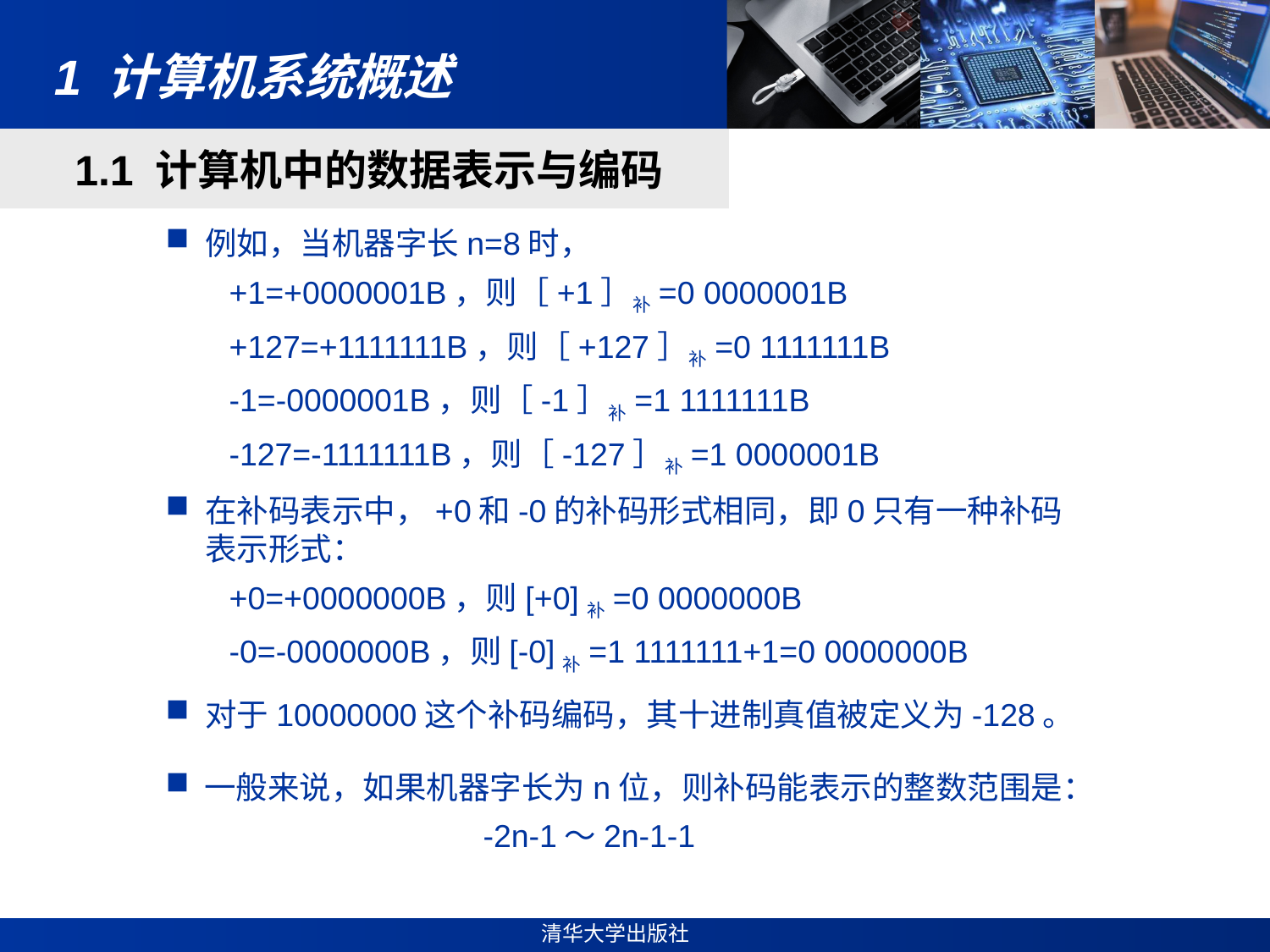

# 1 计算机系统概述
1.1 计算机中的数据表示与编码
例如，当机器字长n=8时，
+1=+0000001B，则［+1］补=0 0000001B
+127=+1111111B，则［+127］补=0 1111111B
-1=-0000001B，则［-1］补=1 1111111B
-127=-1111111B，则［-127］补=1 0000001B

在补码表示中，+0和-0的补码形式相同，即0只有一种补码表示形式：
+0=+0000000B，则[+0]补=0 0000000B
-0=-0000000B，则[-0]补=1 1111111+1=0 0000000B
对于10000000这个补码编码，其十进制真值被定义为-128。
 一般来说，如果机器字长为n位，则补码能表示的整数范围是：
-2n-1～2n-1-1